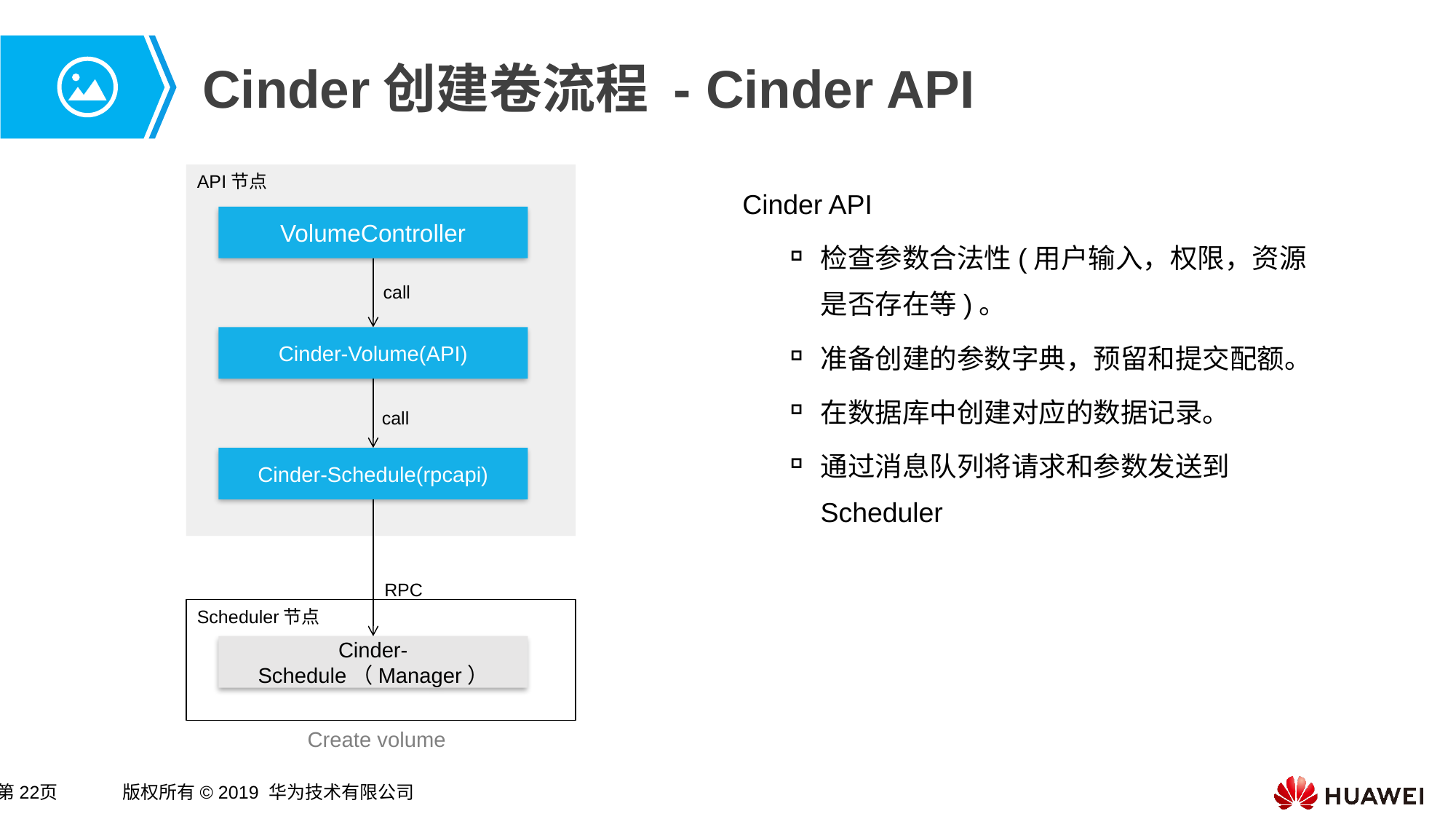

# Cinder创建卷流程 - Cinder API
API节点
Cinder API
检查参数合法性(用户输入，权限，资源是否存在等)。
准备创建的参数字典，预留和提交配额。
在数据库中创建对应的数据记录。
通过消息队列将请求和参数发送到Scheduler
VolumeController
call
Cinder-Volume(API)
call
Cinder-Schedule(rpcapi)
RPC
Scheduler节点
Cinder-Schedule（Manager）
Create volume